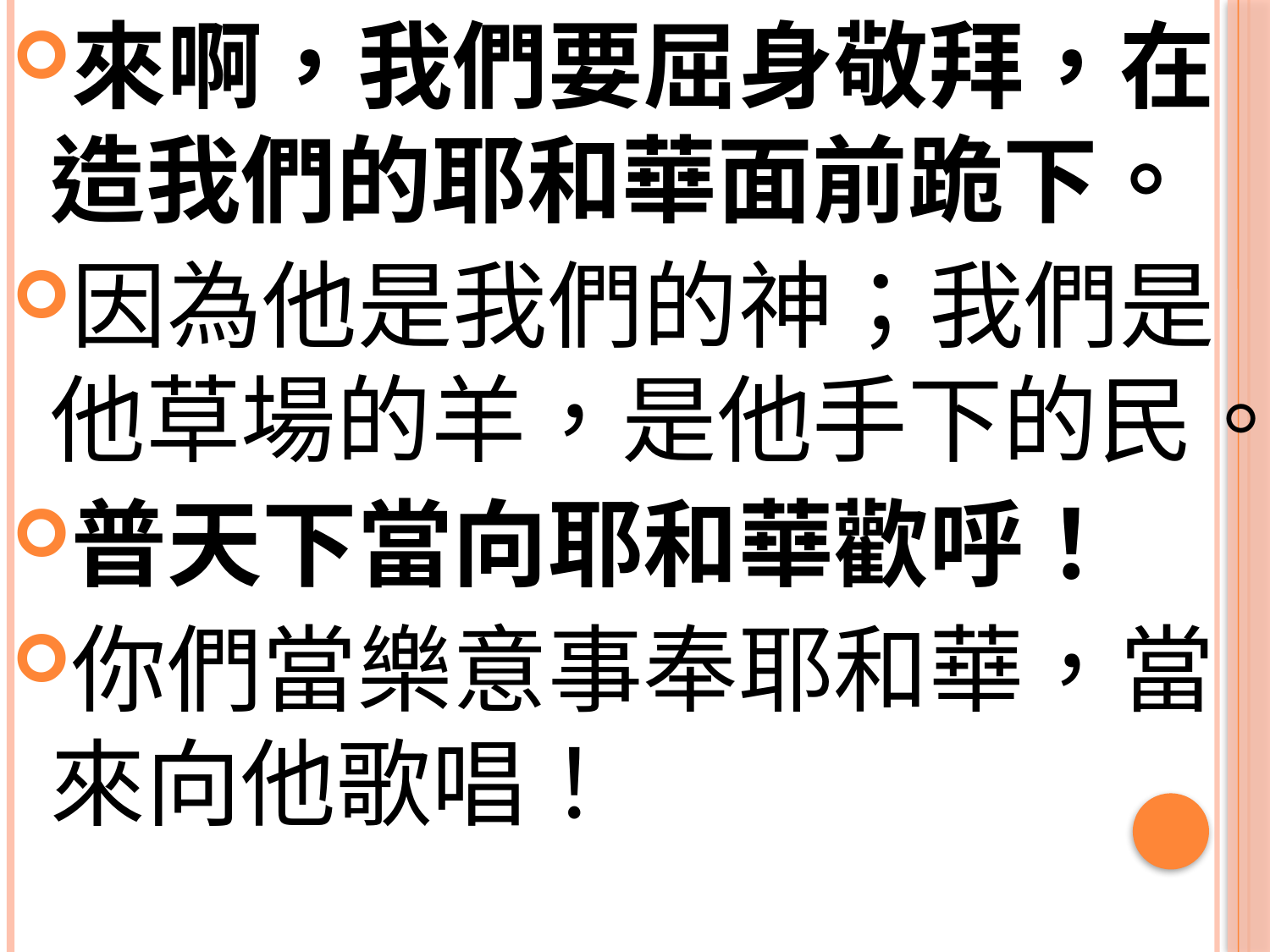

來啊，我們要屈身敬拜，在造我們的耶和華面前跪下。
因為他是我們的神；我們是他草場的羊，是他手下的民。
普天下當向耶和華歡呼！
你們當樂意事奉耶和華，當來向他歌唱！